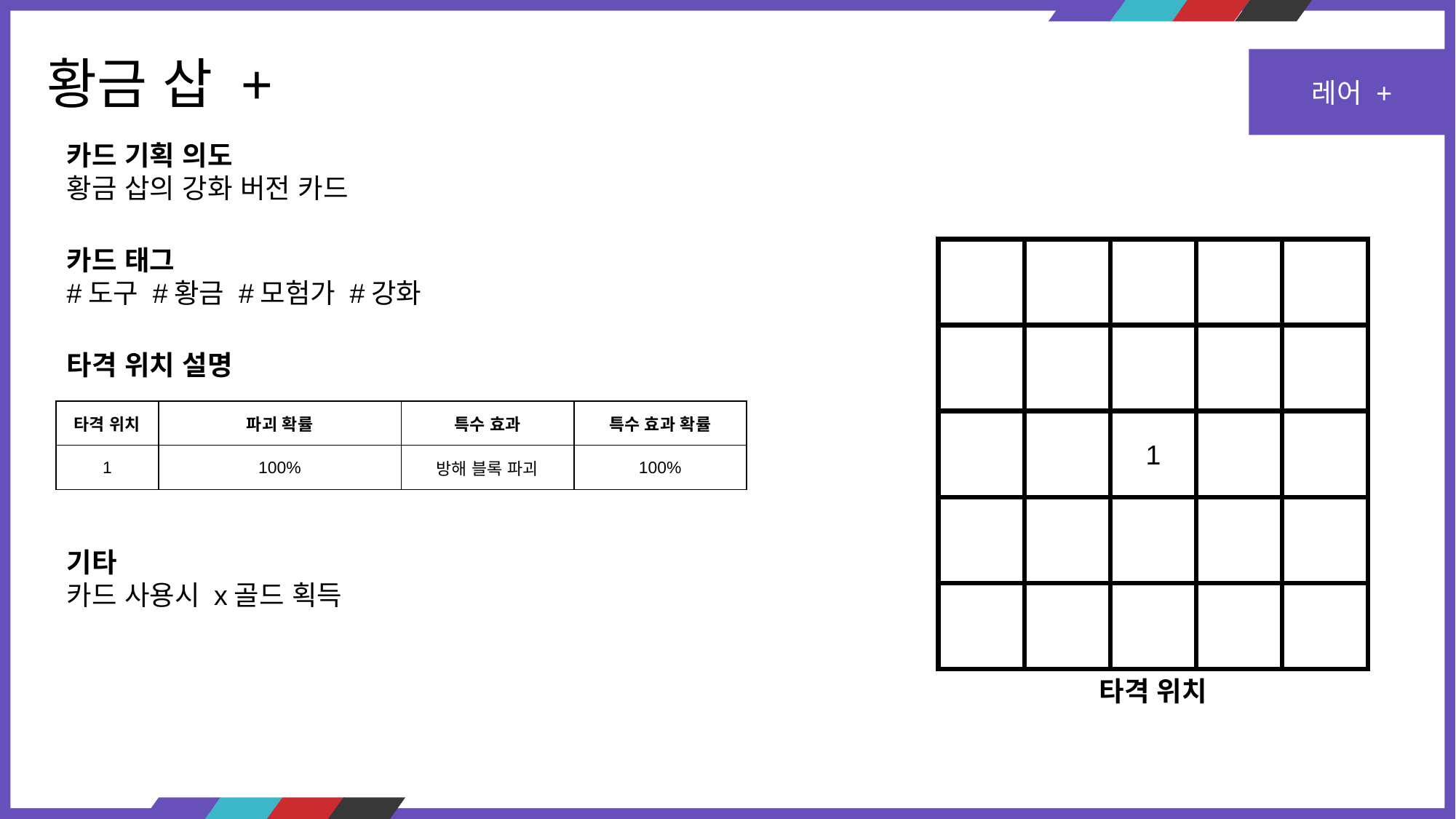

황금 삽 +
레어 +
카드 기획 의도
황금 삽의 강화 버전 카드
카드 태그
#도구 #황금 #모험가 #강화

타격 위치 설명
| 타격 위치 | 파괴 확률 | 특수 효과 | 특수 효과 확률 |
| --- | --- | --- | --- |
| 1 | 100% | 방해 블록 파괴 | 100% |

1

기타
카드 사용시 x골드 획득

타격 위치